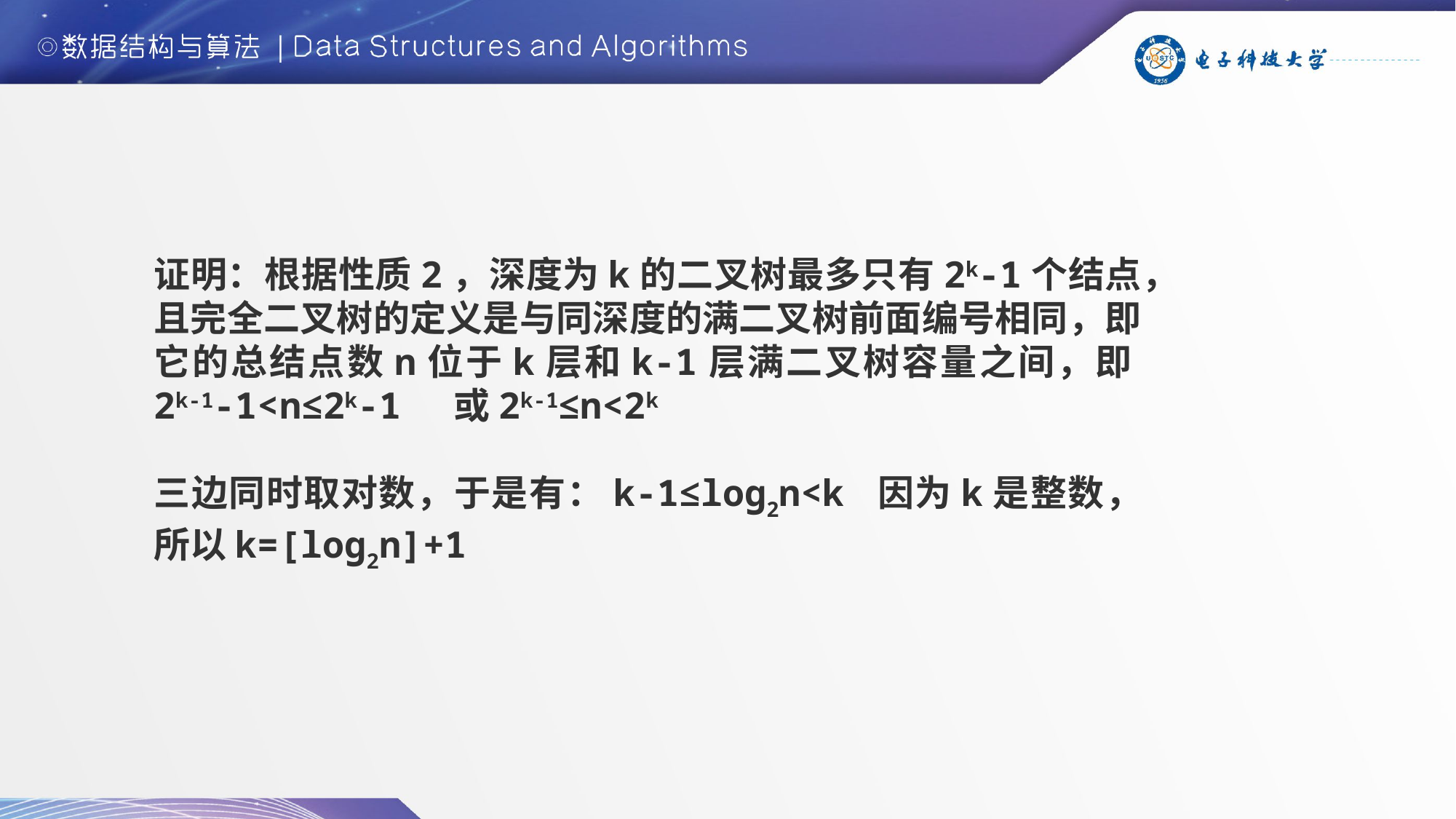

证明：根据性质2，深度为k的二叉树最多只有2k-1个结点，且完全二叉树的定义是与同深度的满二叉树前面编号相同，即它的总结点数n位于k层和k-1层满二叉树容量之间，即  2k-1-1<n≤2k-1  或2k-1≤n<2k

三边同时取对数，于是有：k-1≤log2n<k 因为k是整数，所以k=[log2n]+1